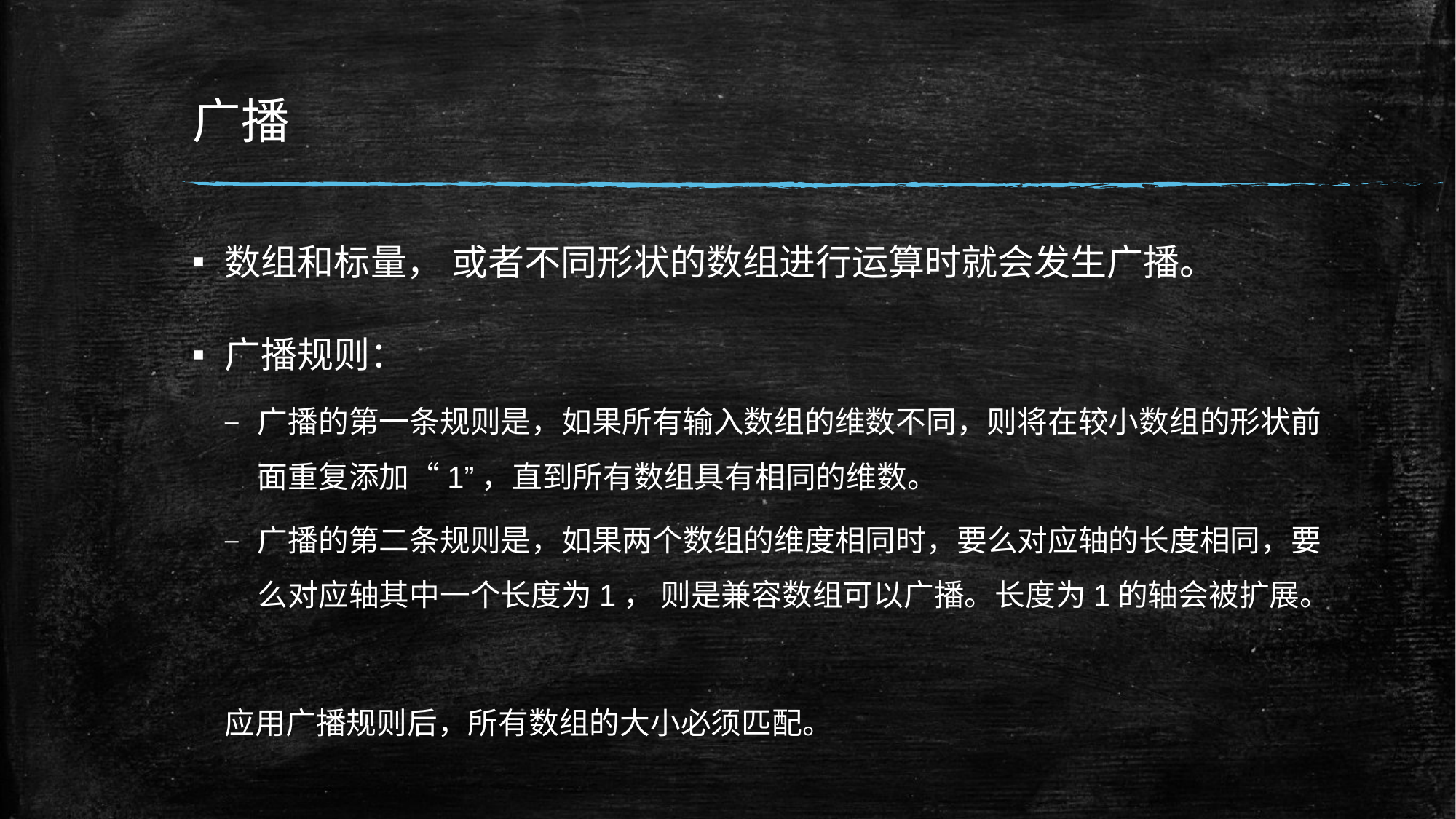

# 广播
数组和标量， 或者不同形状的数组进行运算时就会发生广播。
广播规则：
广播的第一条规则是，如果所有输入数组的维数不同，则将在较小数组的形状前面重复添加“1”，直到所有数组具有相同的维数。
广播的第二条规则是，如果两个数组的维度相同时，要么对应轴的长度相同，要么对应轴其中一个长度为1， 则是兼容数组可以广播。长度为1的轴会被扩展。

应用广播规则后，所有数组的大小必须匹配。